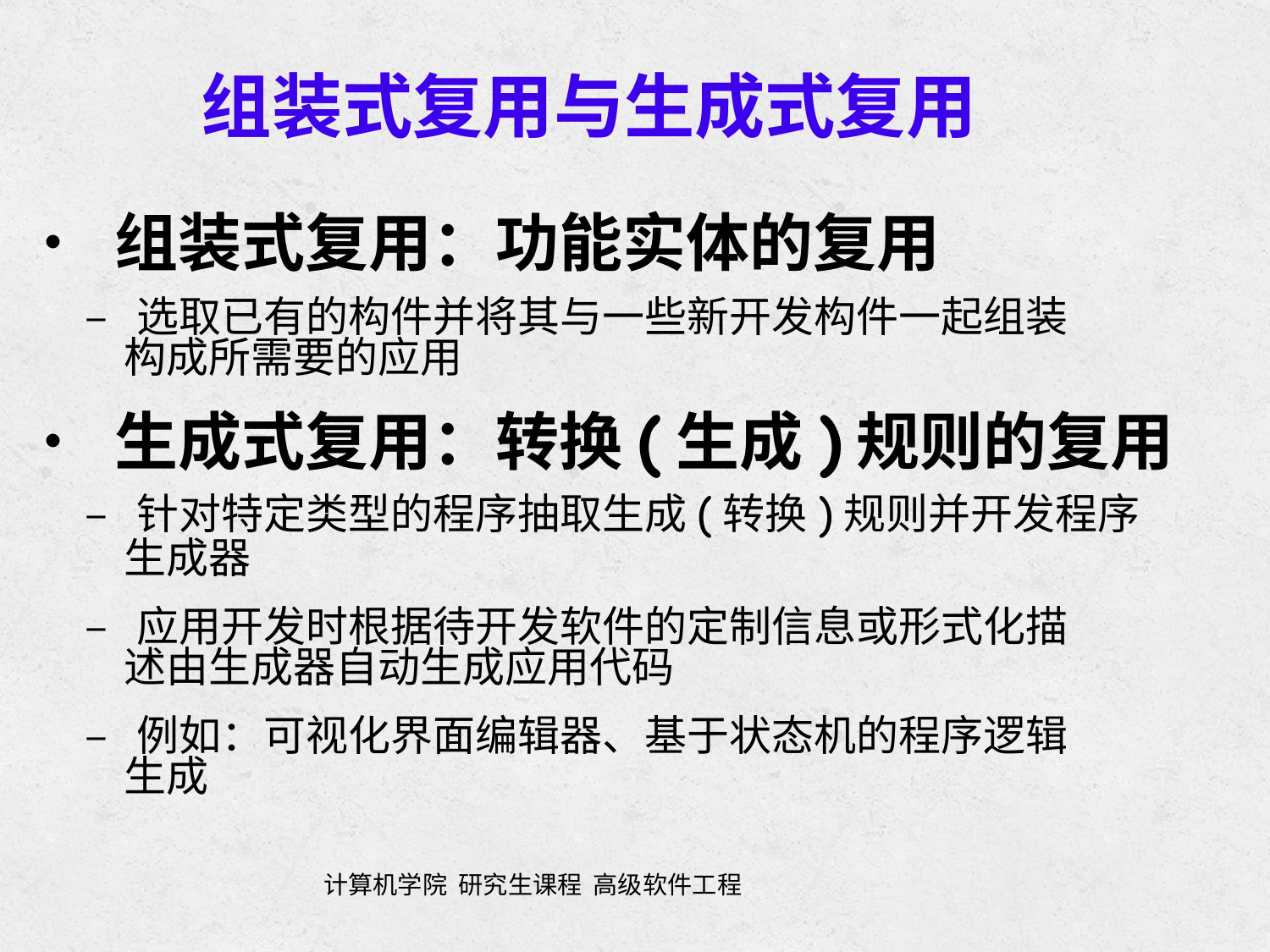

组装式复用与生成式复用

• 组装式复用：功能实体的复用
	–  选取已有的构件并将其与一些新开发构件一起组装
		构成所需要的应用
• 生成式复用：转换(生成)规则的复用
	–  针对特定类型的程序抽取生成(转换)规则并开发程序
		生成器
	–  应用开发时根据待开发软件的定制信息或形式化描
		述由生成器自动生成应用代码
	–  例如：可视化界面编辑器、基于状态机的程序逻辑
		生成
计算机学院  研究生课程  高级软件工程